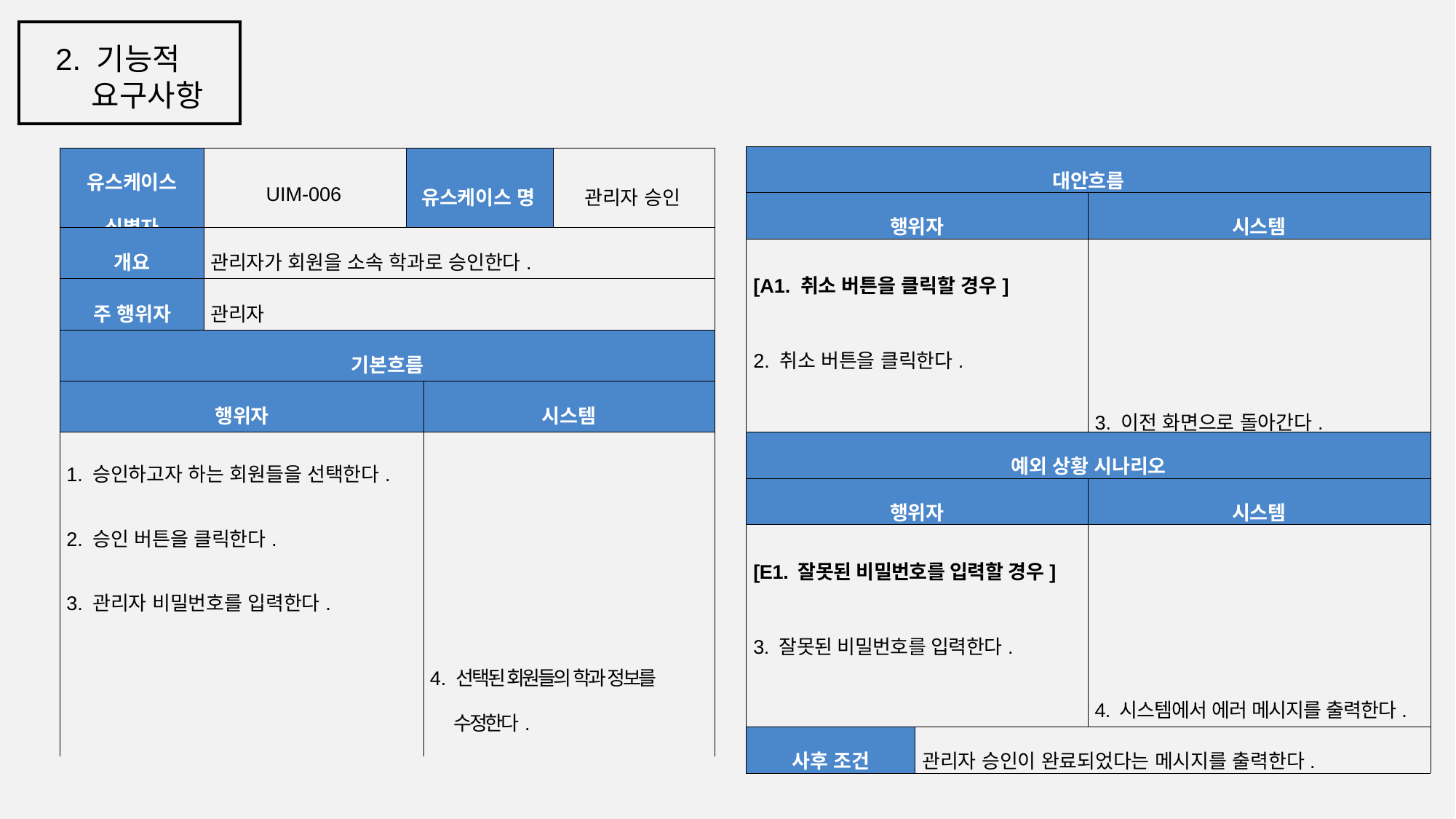

2. 기능적
      요구사항
| 대안흐름 |  |  |
| --- | --- | --- |
| 행위자 |  | 시스템 |
| [A1. 취소 버튼을 클릭할 경우] |  |  |
| 2. 취소 버튼을 클릭한다. |  |  |
|  |  | 3. 이전 화면으로 돌아간다. |
| 예외 상황 시나리오 |  |  |
| 행위자 |  | 시스템 |
| [E1. 잘못된 비밀번호를 입력할 경우] |  |  |
| 3. 잘못된 비밀번호를 입력한다. |  |  |
|  |  | 4. 시스템에서 에러 메시지를 출력한다. |
| 사후 조건 | 관리자 승인이 완료되었다는 메시지를 출력한다. |  |
| 유스케이스 식별자 | UIM-006 | 유스케이스 명 |  | 관리자 승인 |
| --- | --- | --- | --- | --- |
| 개요 | 관리자가 회원을 소속 학과로 승인한다. |  |  |  |
| 주 행위자 | 관리자 |  |  |  |
| 기본흐름 |  |  |  |  |
| 행위자 |  |  | 시스템 |  |
| 1. 승인하고자 하는 회원들을 선택한다. |  |  |  |  |
| 2. 승인 버튼을 클릭한다. |  |  |  |  |
| 3. 관리자 비밀번호를 입력한다. |  |  |  |  |
|  |  |  | 4. 선택된 회원들의 학과 정보를 수정한다. |  |